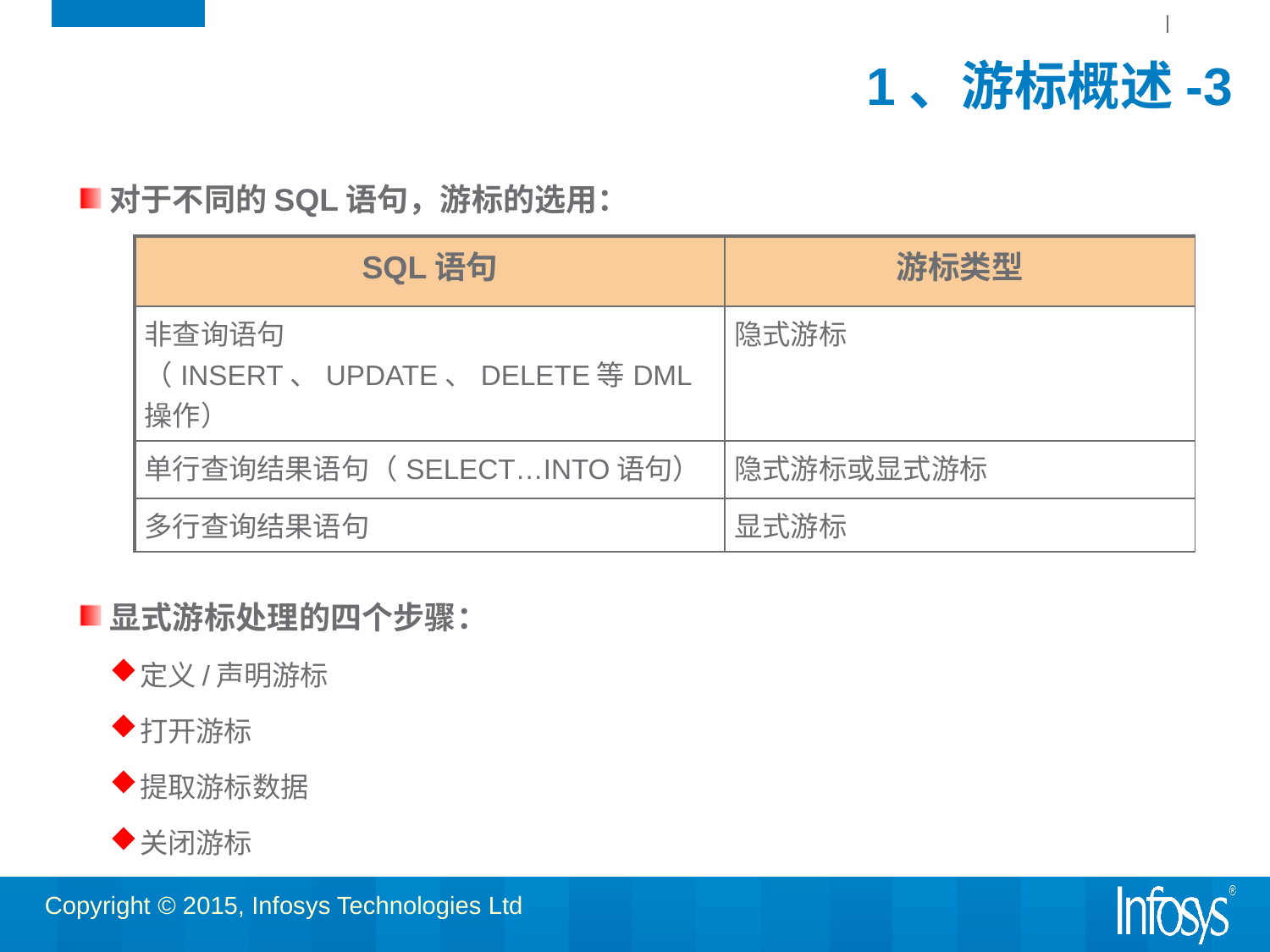

# 1、游标概述-3
对于不同的SQL语句，游标的选用：

显式游标处理的四个步骤：
定义/声明游标
打开游标
提取游标数据
关闭游标
| SQL语句 | 游标类型 |
| --- | --- |
| 非查询语句（INSERT、UPDATE、DELETE等DML操作） | 隐式游标 |
| 单行查询结果语句（SELECT…INTO语句） | 隐式游标或显式游标 |
| 多行查询结果语句 | 显式游标 |